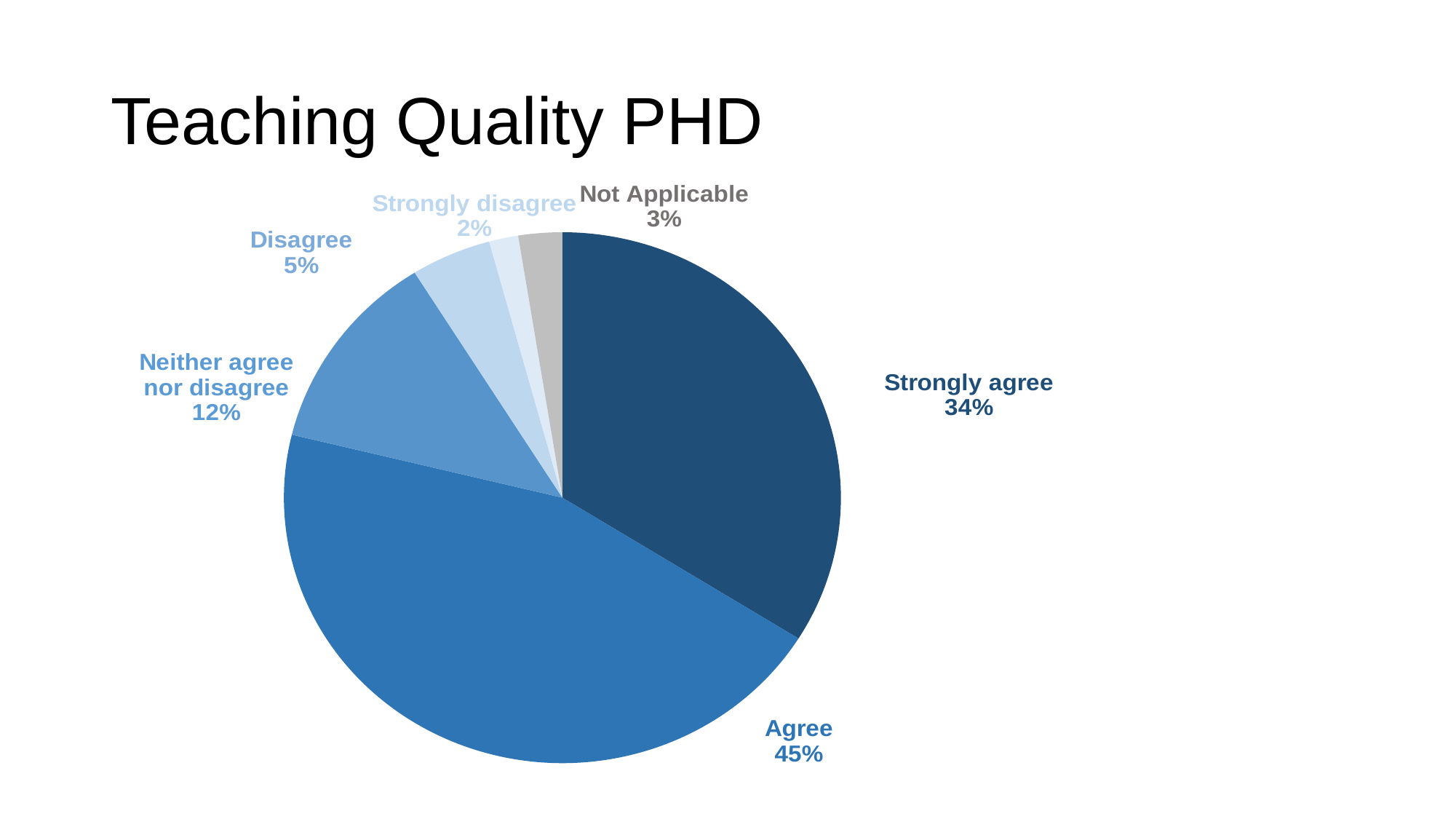

# Teaching Quality PHD

### Chart

| Category | 系列 1 |
|---|---|
| Strongly agree | 80.0 |
| Agree | 106.0 |
| Neither agree nor disagree | 29.0 |
| Disagree | 11.0 |
| Strongly disagree | 4.0 |
| Not Applicable | 6.0 |